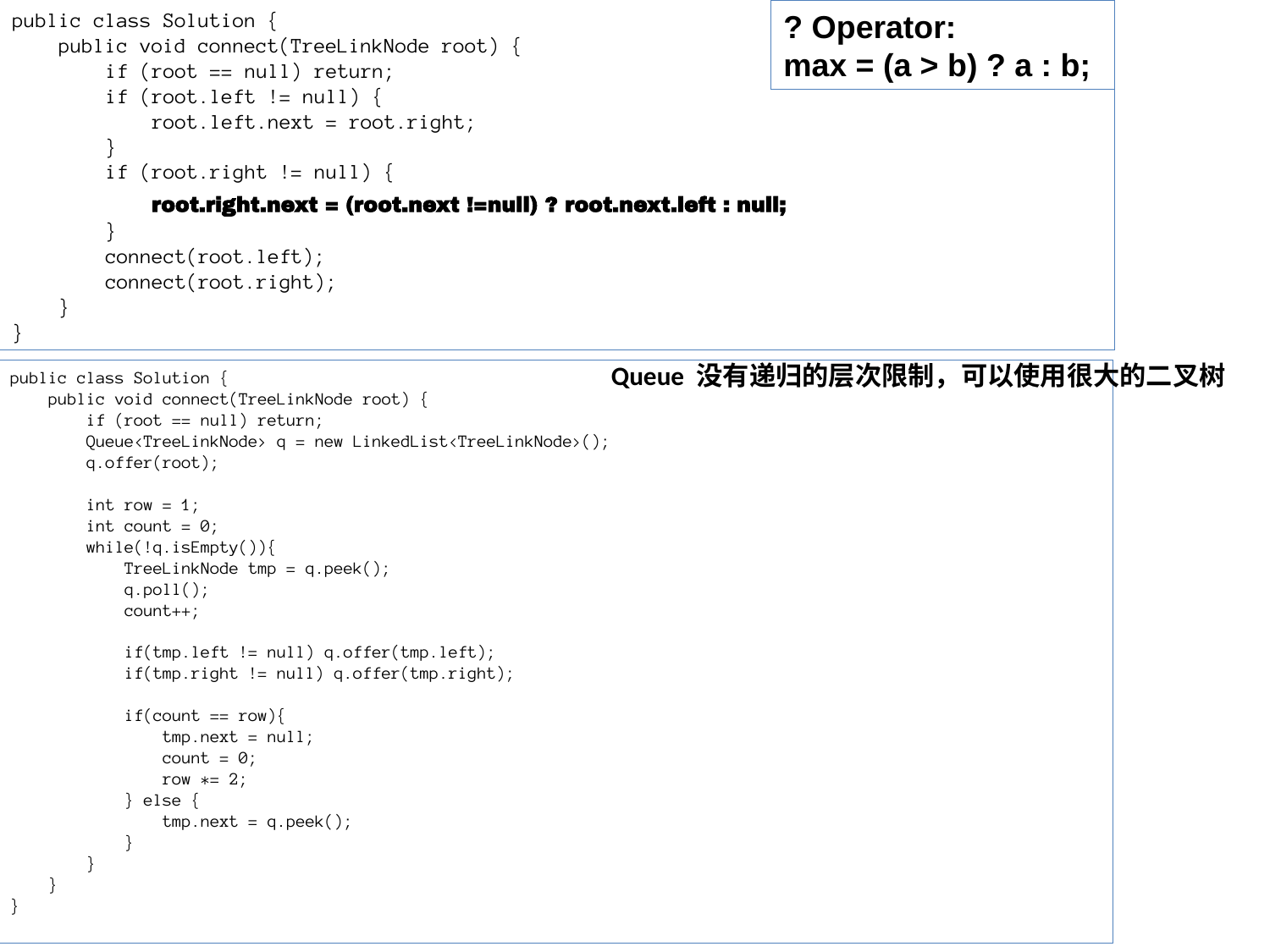

public class Solution {
    public void connect(TreeLinkNode root) {
        if (root == null) return;
        if (root.left != null) {
            root.left.next = root.right;
        }
        if (root.right != null) {
         root.right.next = (root.next !=null) ? root.next.left : null;
        }
        connect(root.left);
        connect(root.right);
    }
}
? Operator:
max = (a > b) ? a : b;
 Queue 没有递归的层次限制，可以使用很大的二叉树
public class Solution {
    public void connect(TreeLinkNode root) {
        if (root == null) return;
        Queue<TreeLinkNode> q = new LinkedList<TreeLinkNode>();
        q.offer(root);

        int row = 1;
        int count = 0;
        while(!q.isEmpty()){
            TreeLinkNode tmp = q.peek();
            q.poll();
            count++;

            if(tmp.left != null) q.offer(tmp.left);
            if(tmp.right != null) q.offer(tmp.right);

            if(count == row){
                tmp.next = null;
                count = 0;
                row *= 2;
            } else {
                tmp.next = q.peek();
            }
        }
    }
}